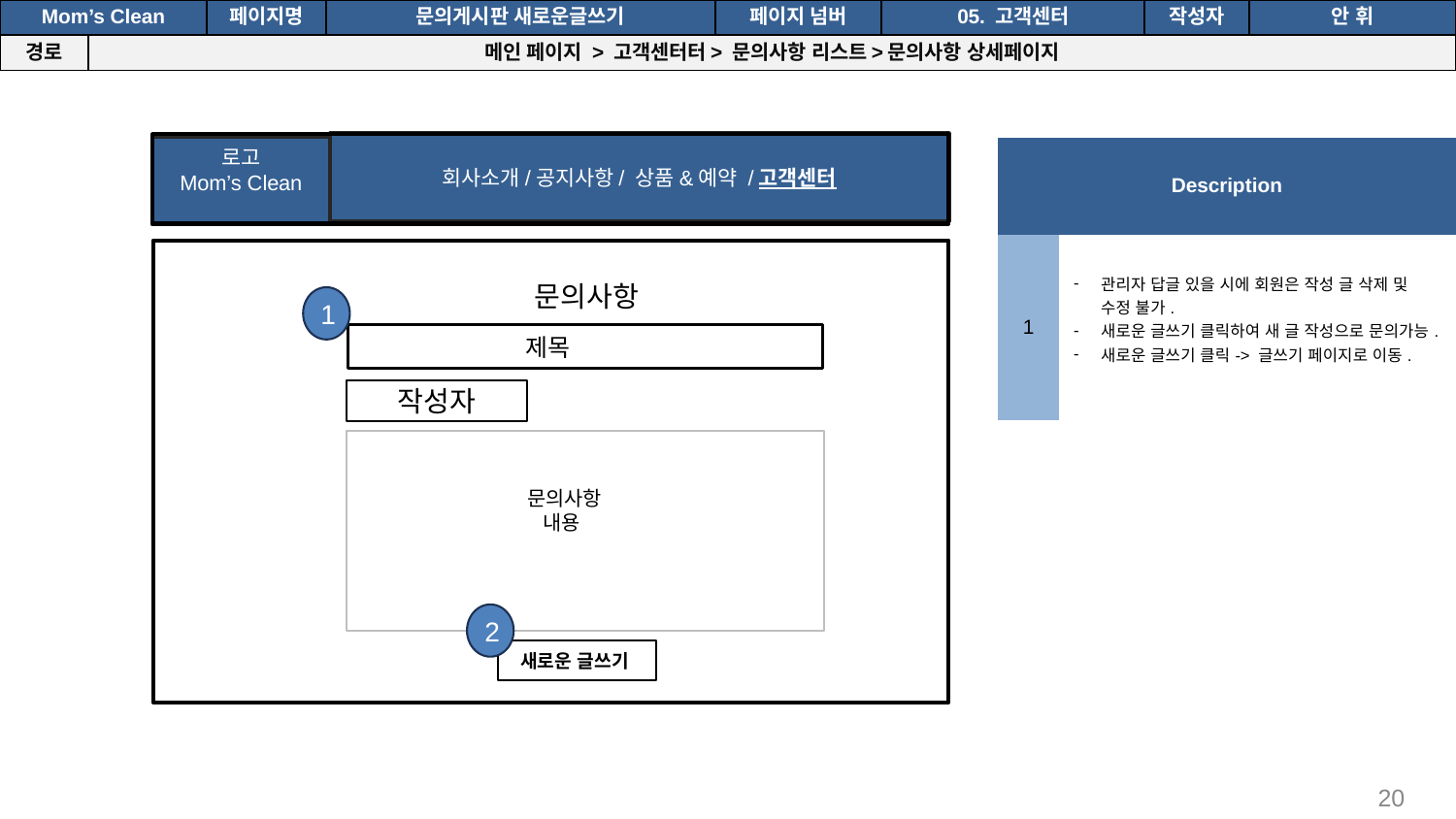

공간(오피스) 대여 시스템
| Mom’s Clean |  | 페이지명 | 문의게시판 새로운글쓰기 | 페이지 넘버 | 05. 고객센터 | 작성자 | 안 휘 |
| --- | --- | --- | --- | --- | --- | --- | --- |
| 경로 | 메인 페이지 > 고객센터터> 문의사항 리스트>문의사항 상세페이지 |  |  |  |  |  |  |
회사소개/공지사항/ 상품&예약 /고객센터
로고
Mom’s Clean

| Description |  |
| --- | --- |
| 1 | 관리자 답글 있을 시에 회원은 작성 글 삭제 및 수정 불가. 새로운 글쓰기 클릭하여 새 글 작성으로 문의가능. 새로운 글쓰기 클릭-> 글쓰기 페이지로 이동. |

문의사항
1
 제목
작성자

 문의사항
 내용
2
새로운 글쓰기
20